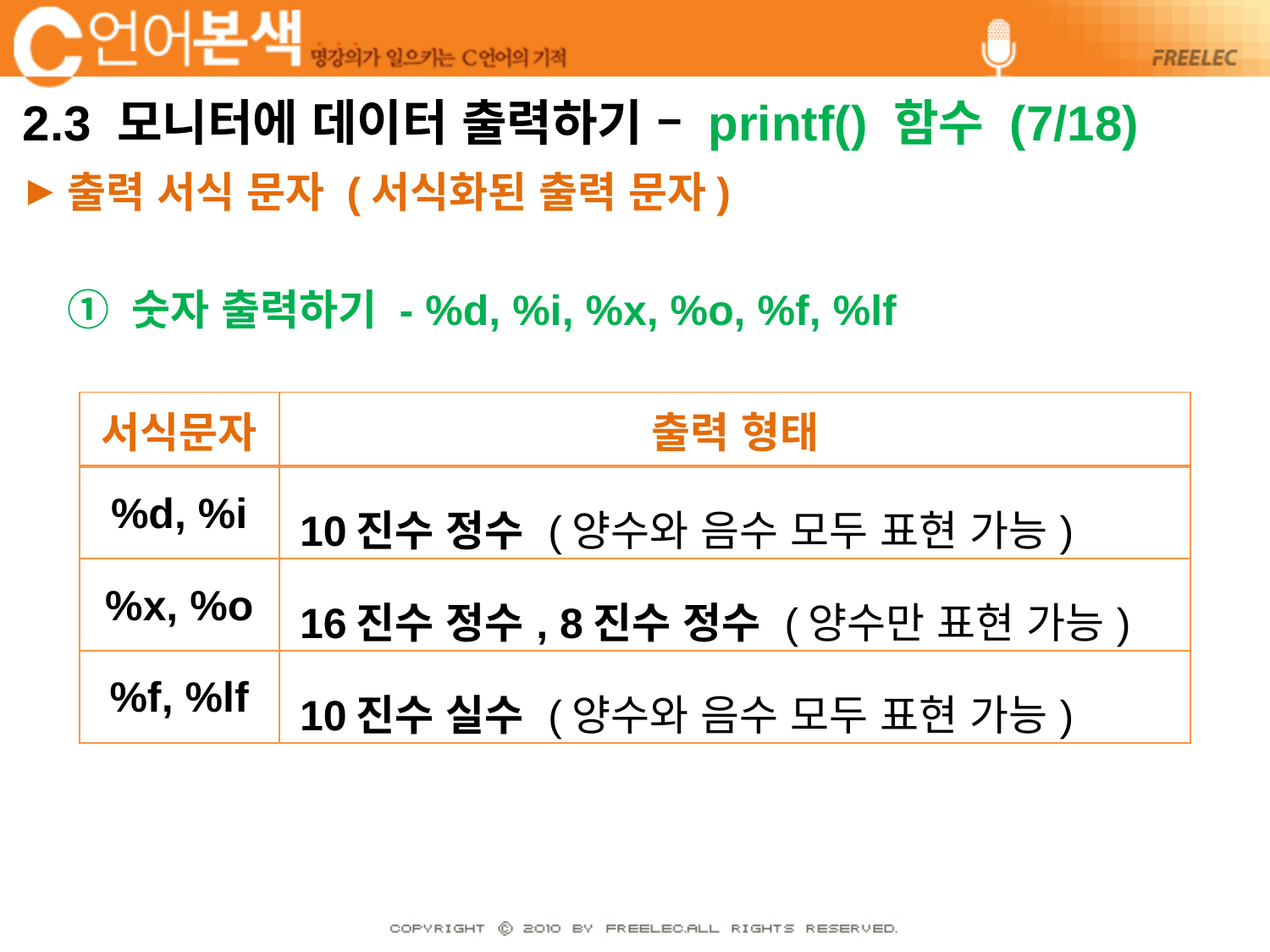

# 2.3 모니터에 데이터 출력하기 – printf() 함수 (7/18)
출력 서식 문자 (서식화된 출력 문자)

	① 숫자 출력하기 - %d, %i, %x, %o, %f, %lf
| 서식문자 | 출력 형태 |
| --- | --- |
| %d, %i | 10진수 정수 (양수와 음수 모두 표현 가능) |
| %x, %o | 16진수 정수, 8진수 정수 (양수만 표현 가능) |
| %f, %lf | 10진수 실수 (양수와 음수 모두 표현 가능) |